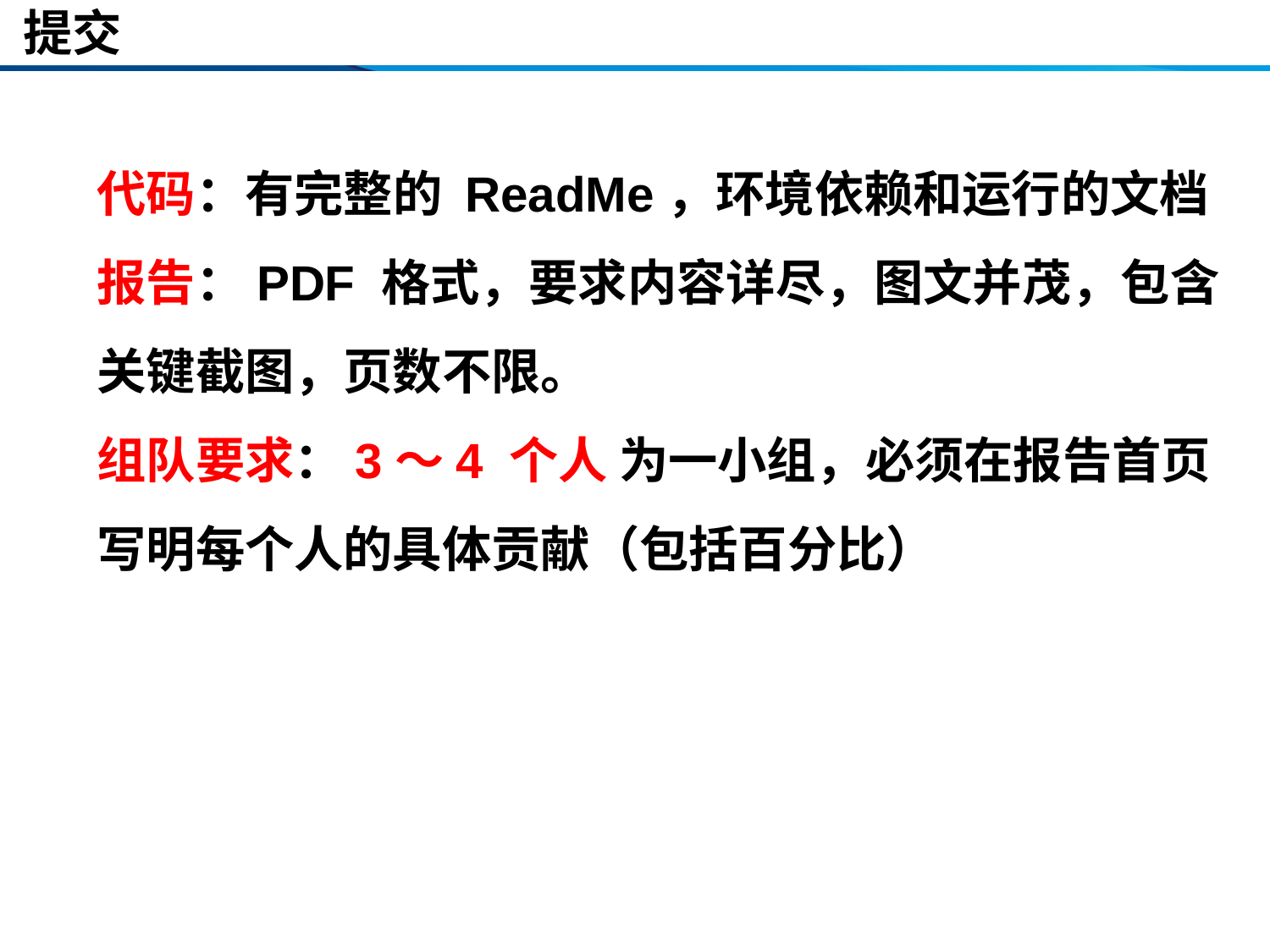

# 提交
代码：有完整的 ReadMe，环境依赖和运行的文档
报告：PDF 格式，要求内容详尽，图文并茂，包含关键截图，页数不限。
组队要求：3～4 个人 为一小组，必须在报告首页写明每个人的具体贡献（包括百分比）